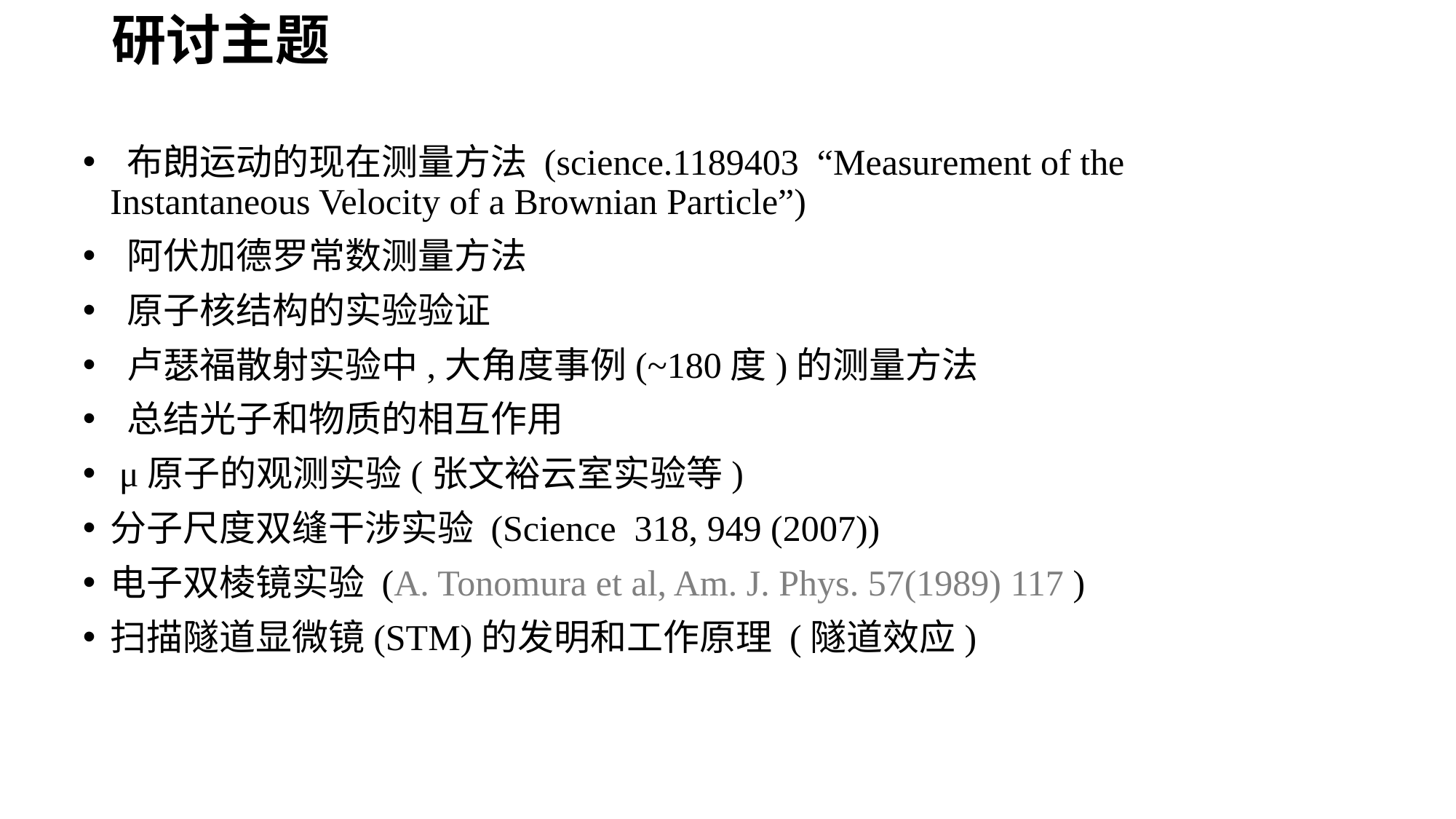

# 研讨主题
 布朗运动的现在测量方法 (science.1189403  “Measurement of the Instantaneous Velocity of a Brownian Particle”)
 阿伏加德罗常数测量方法
 原子核结构的实验验证
 卢瑟福散射实验中,大角度事例(~180度)的测量方法
 总结光子和物质的相互作用
 μ原子的观测实验(张文裕云室实验等)
分子尺度双缝干涉实验 (Science  318, 949 (2007))
电子双棱镜实验 (A. Tonomura et al, Am. J. Phys. 57(1989) 117 )
扫描隧道显微镜(STM)的发明和工作原理 (隧道效应)